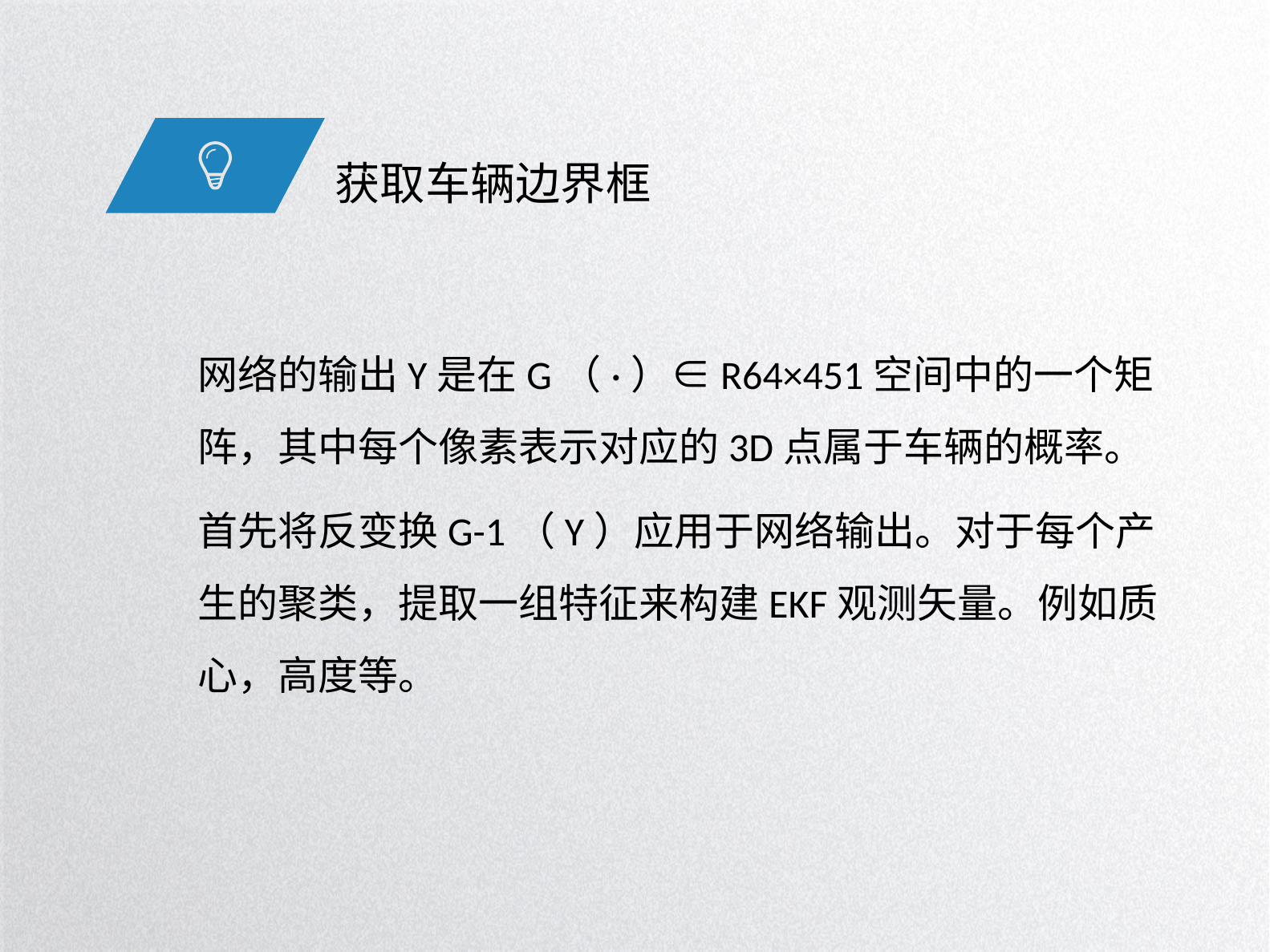

获取车辆边界框
网络的输出Y是在G（·）∈R64×451空间中的一个矩阵，其中每个像素表示对应的3D点属于车辆的概率。
首先将反变换G-1（Y）应用于网络输出。对于每个产生的聚类，提取一组特征来构建EKF观测矢量。例如质心，高度等。

#